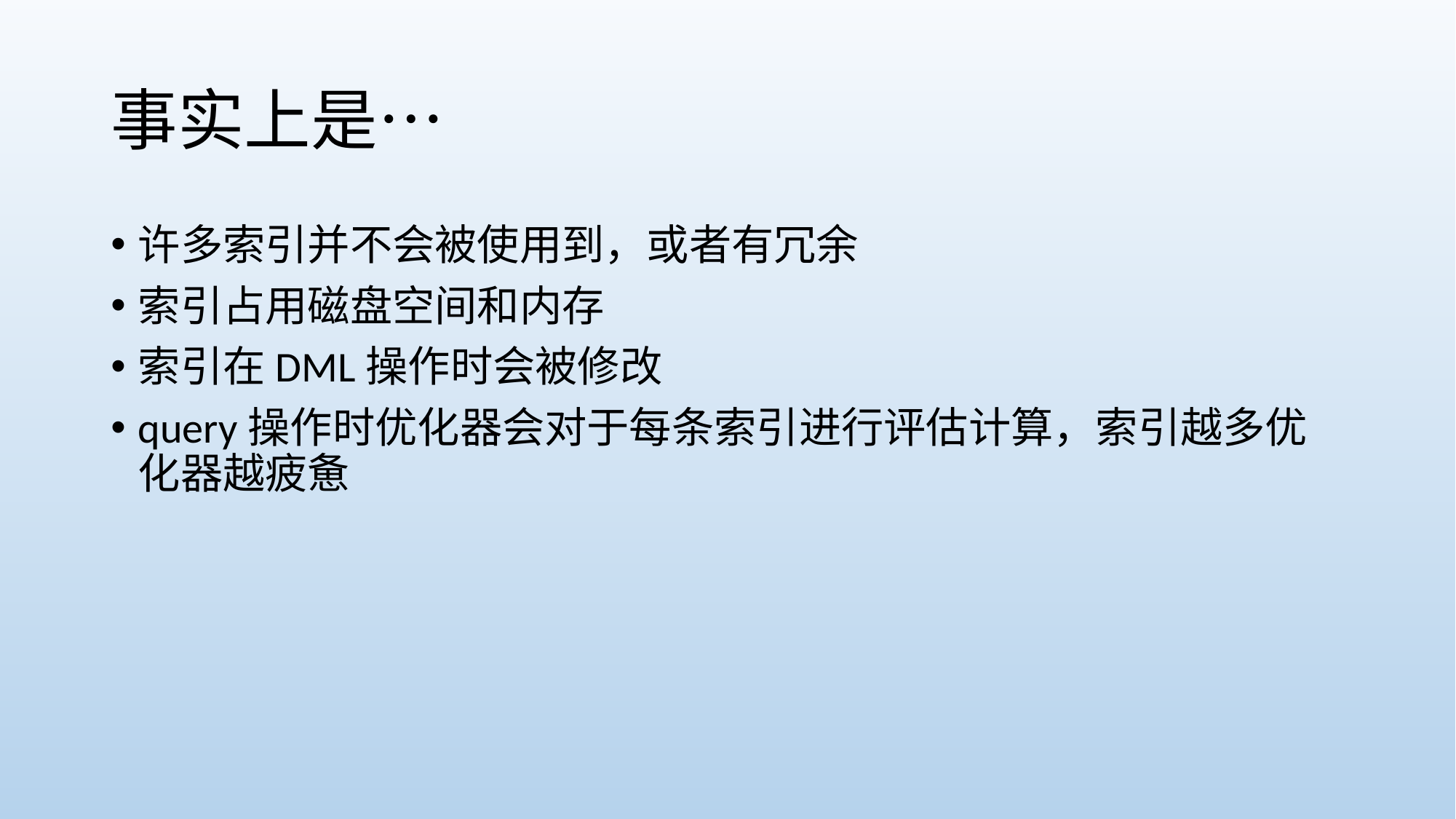

# 事实上是…
许多索引并不会被使用到，或者有冗余
索引占用磁盘空间和内存
索引在DML操作时会被修改
query操作时优化器会对于每条索引进行评估计算，索引越多优化器越疲惫